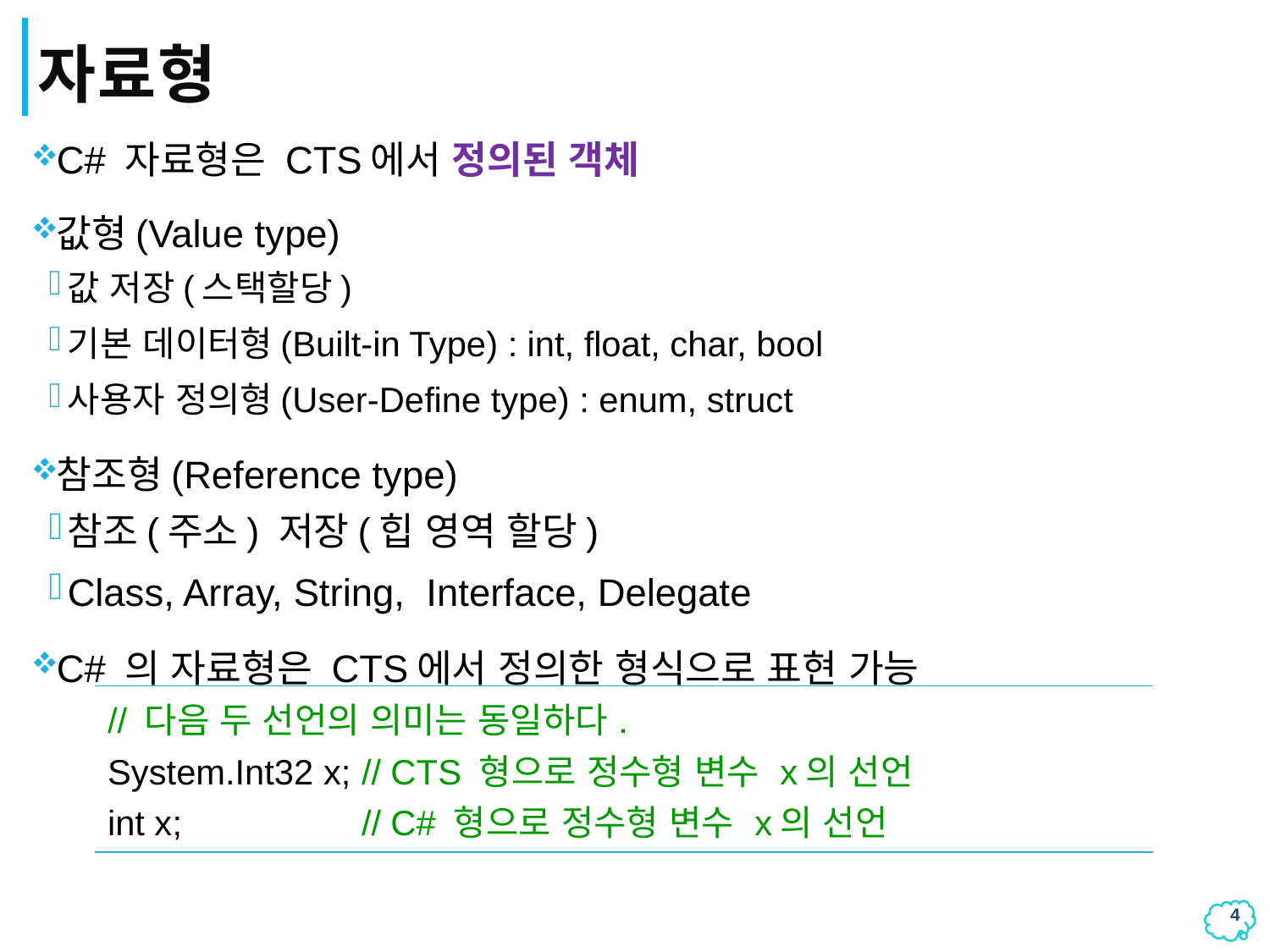

# 자료형
C# 자료형은 CTS에서 정의된 객체
값형(Value type)
값 저장(스택할당)
기본 데이터형(Built-in Type) : int, float, char, bool
사용자 정의형(User-Define type) : enum, struct
참조형(Reference type)
참조(주소) 저장(힙 영역 할당)
Class, Array, String,  Interface, Delegate
C# 의 자료형은 CTS에서 정의한 형식으로 표현 가능

| // 다음 두 선언의 의미는 동일하다. System.Int32 x; // CTS 형으로 정수형 변수 x의 선언 int x; // C# 형으로 정수형 변수 x의 선언 |
| --- |
4